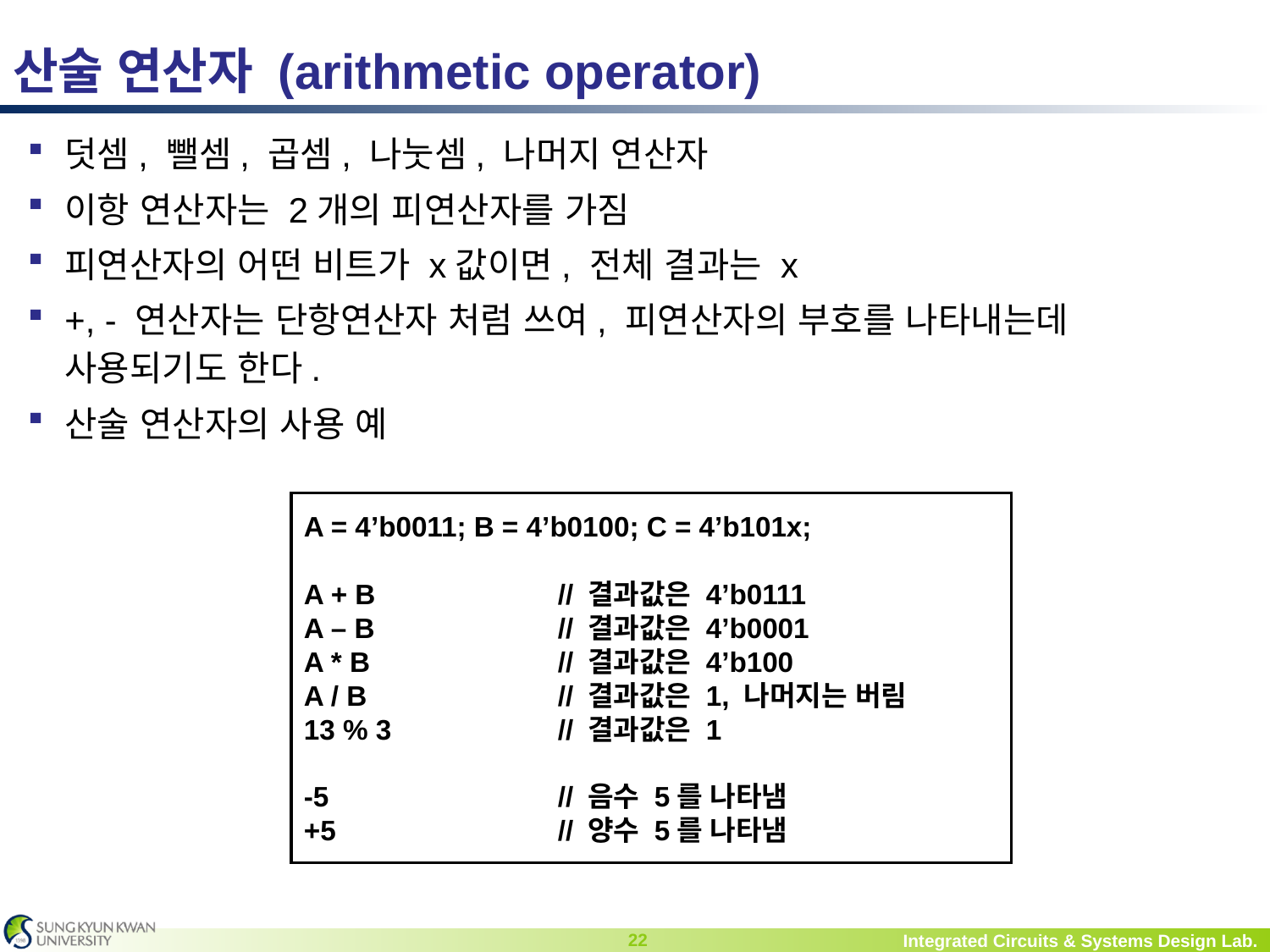

# 산술 연산자 (arithmetic operator)
덧셈, 뺄셈, 곱셈, 나눗셈, 나머지 연산자
이항 연산자는 2개의 피연산자를 가짐
피연산자의 어떤 비트가 x값이면, 전체 결과는 x
+, - 연산자는 단항연산자 처럼 쓰여, 피연산자의 부호를 나타내는데 사용되기도 한다.
산술 연산자의 사용 예

A = 4’b0011; B = 4’b0100; C = 4’b101x;

A + B		// 결과값은 4’b0111
A – B		// 결과값은 4’b0001
A * B	 	// 결과값은 4’b100
A / B	 	// 결과값은 1, 나머지는 버림
13 % 3	 	// 결과값은 1

-5	 	// 음수 5를 나타냄
+5	 	// 양수 5를 나타냄